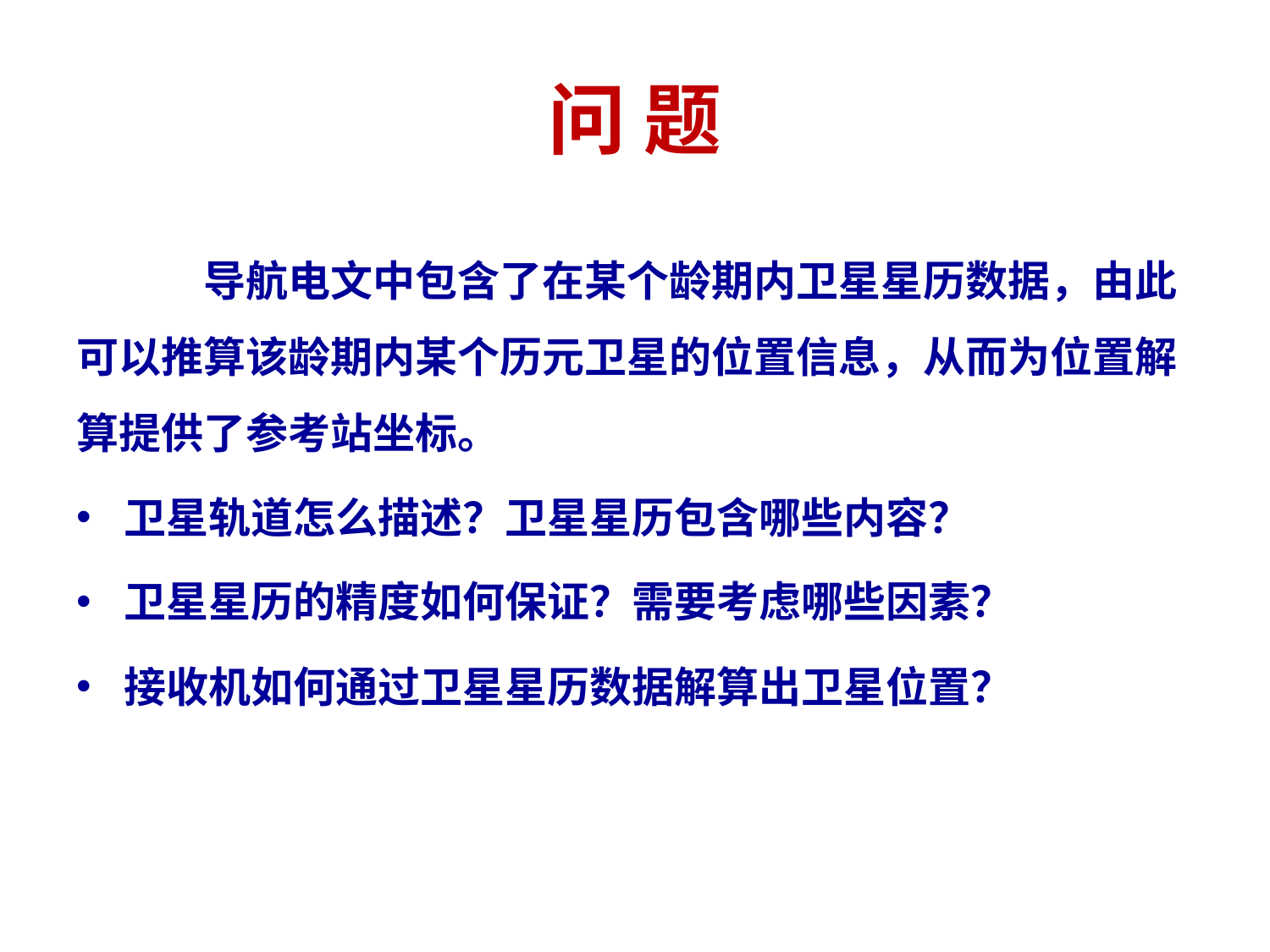

# 问 题
	导航电文中包含了在某个龄期内卫星星历数据，由此可以推算该龄期内某个历元卫星的位置信息，从而为位置解算提供了参考站坐标。
卫星轨道怎么描述？卫星星历包含哪些内容？
卫星星历的精度如何保证？需要考虑哪些因素？
接收机如何通过卫星星历数据解算出卫星位置？